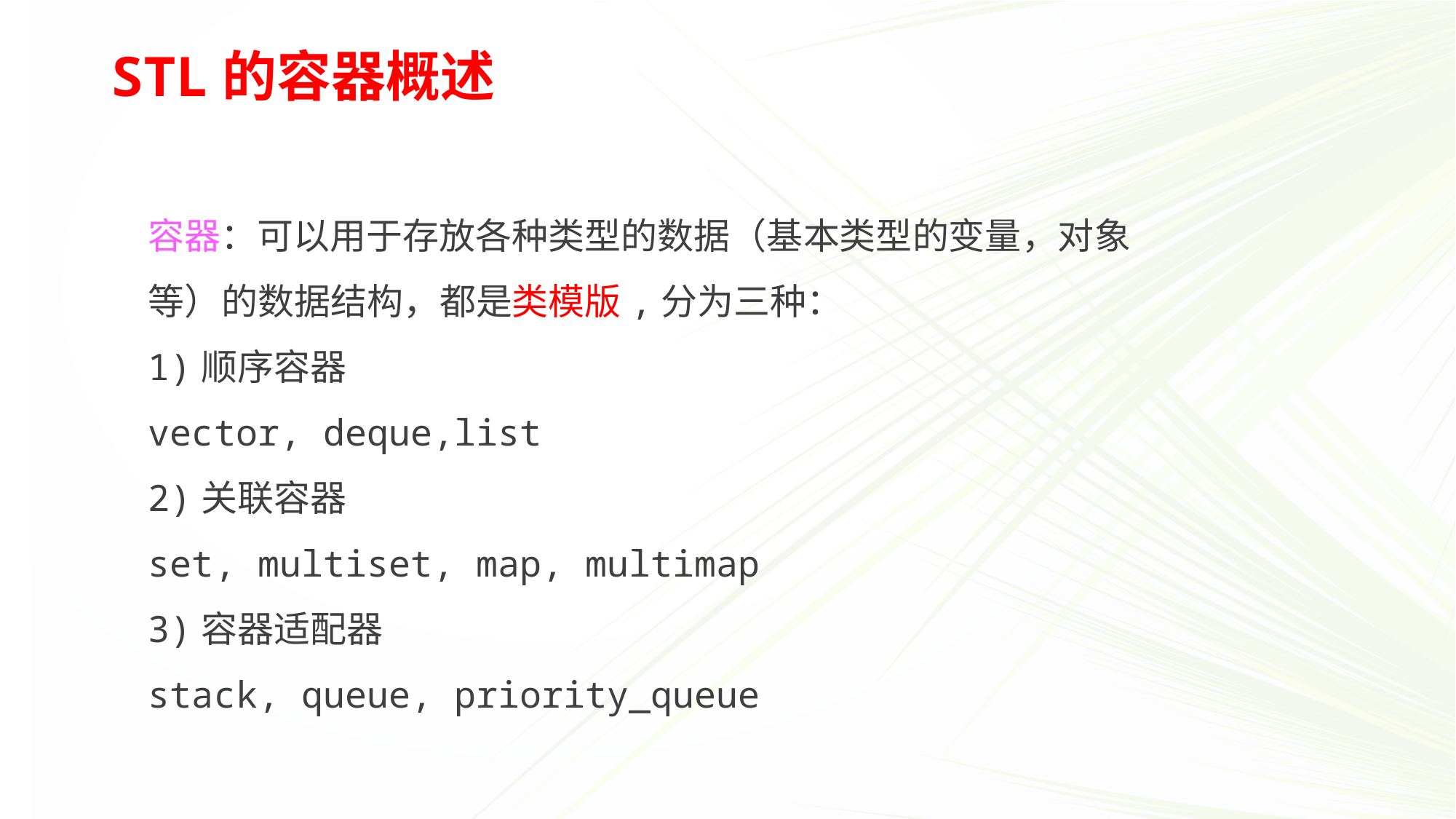

# STL的容器概述
容器：可以用于存放各种类型的数据（基本类型的变量，对象等）的数据结构，都是类模版,分为三种：
1)顺序容器
vector, deque,list
2)关联容器
set, multiset, map, multimap
3)容器适配器
stack, queue, priority_queue